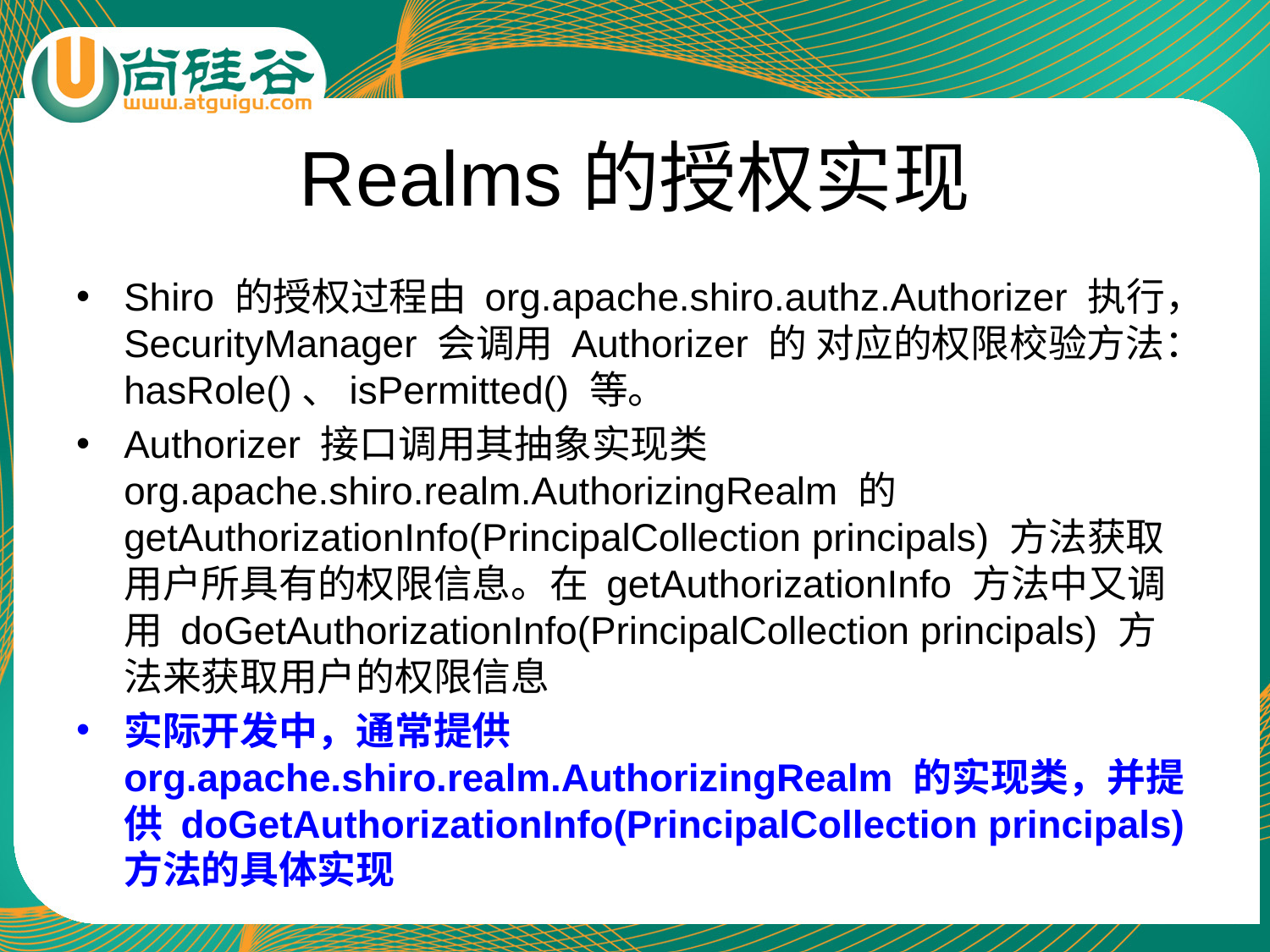

# Realms的授权实现
Shiro 的授权过程由 org.apache.shiro.authz.Authorizer 执行，SecurityManager 会调用 Authorizer 的 对应的权限校验方法：hasRole()、isPermitted() 等。
Authorizer 接口调用其抽象实现类 org.apache.shiro.realm.AuthorizingRealm 的 getAuthorizationInfo(PrincipalCollection principals) 方法获取 用户所具有的权限信息。在 getAuthorizationInfo 方法中又调用 doGetAuthorizationInfo(PrincipalCollection principals) 方法来获取用户的权限信息
实际开发中，通常提供  org.apache.shiro.realm.AuthorizingRealm 的实现类，并提供 doGetAuthorizationInfo(PrincipalCollection principals) 方法的具体实现